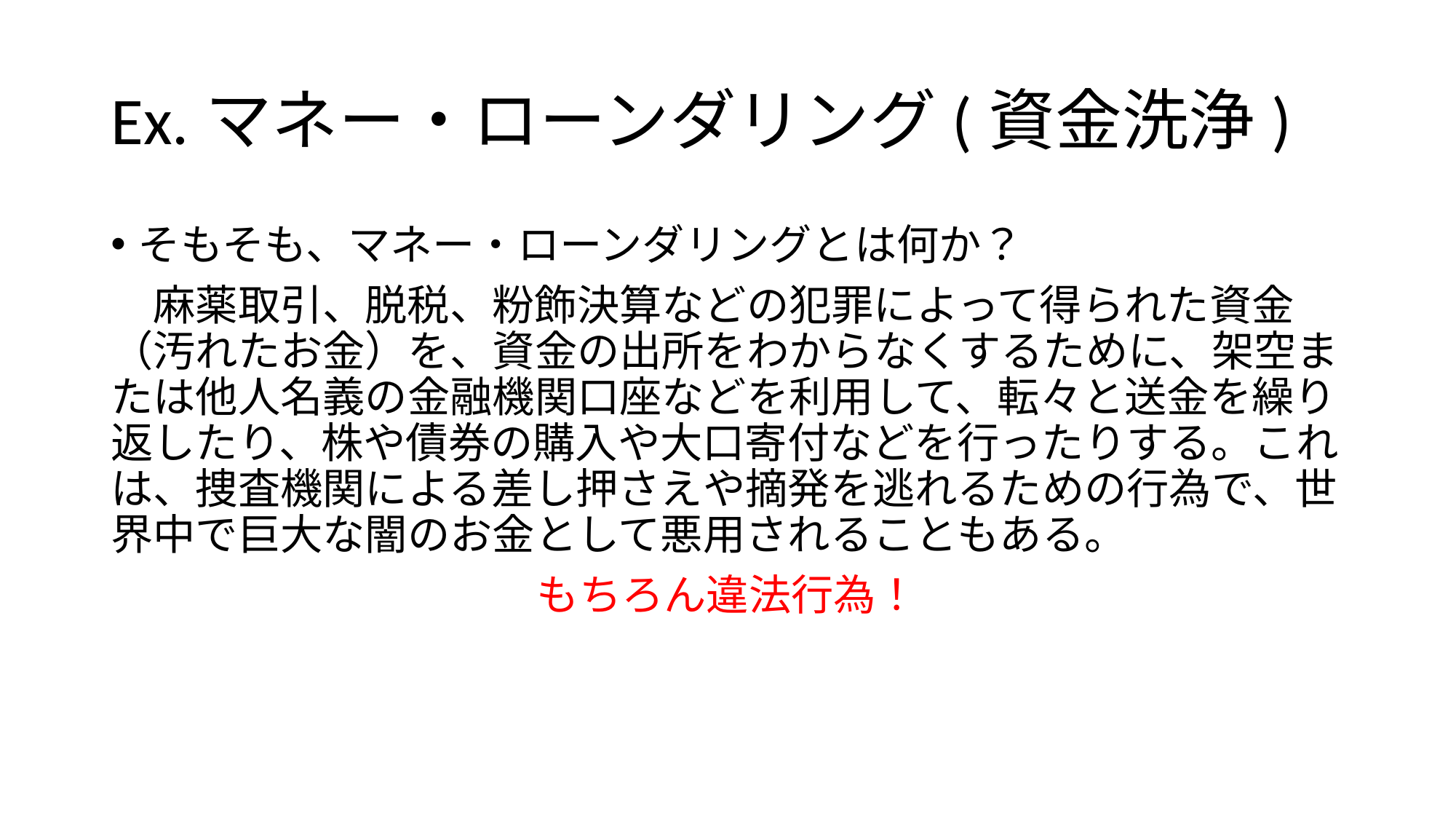

# Ex.マネー・ローンダリング(資金洗浄)
そもそも、マネー・ローンダリングとは何か？
　麻薬取引、脱税、粉飾決算などの犯罪によって得られた資金（汚れたお金）を、資金の出所をわからなくするために、架空または他人名義の金融機関口座などを利用して、転々と送金を繰り返したり、株や債券の購入や大口寄付などを行ったりする。これは、捜査機関による差し押さえや摘発を逃れるための行為で、世界中で巨大な闇のお金として悪用されることもある。
もちろん違法行為！